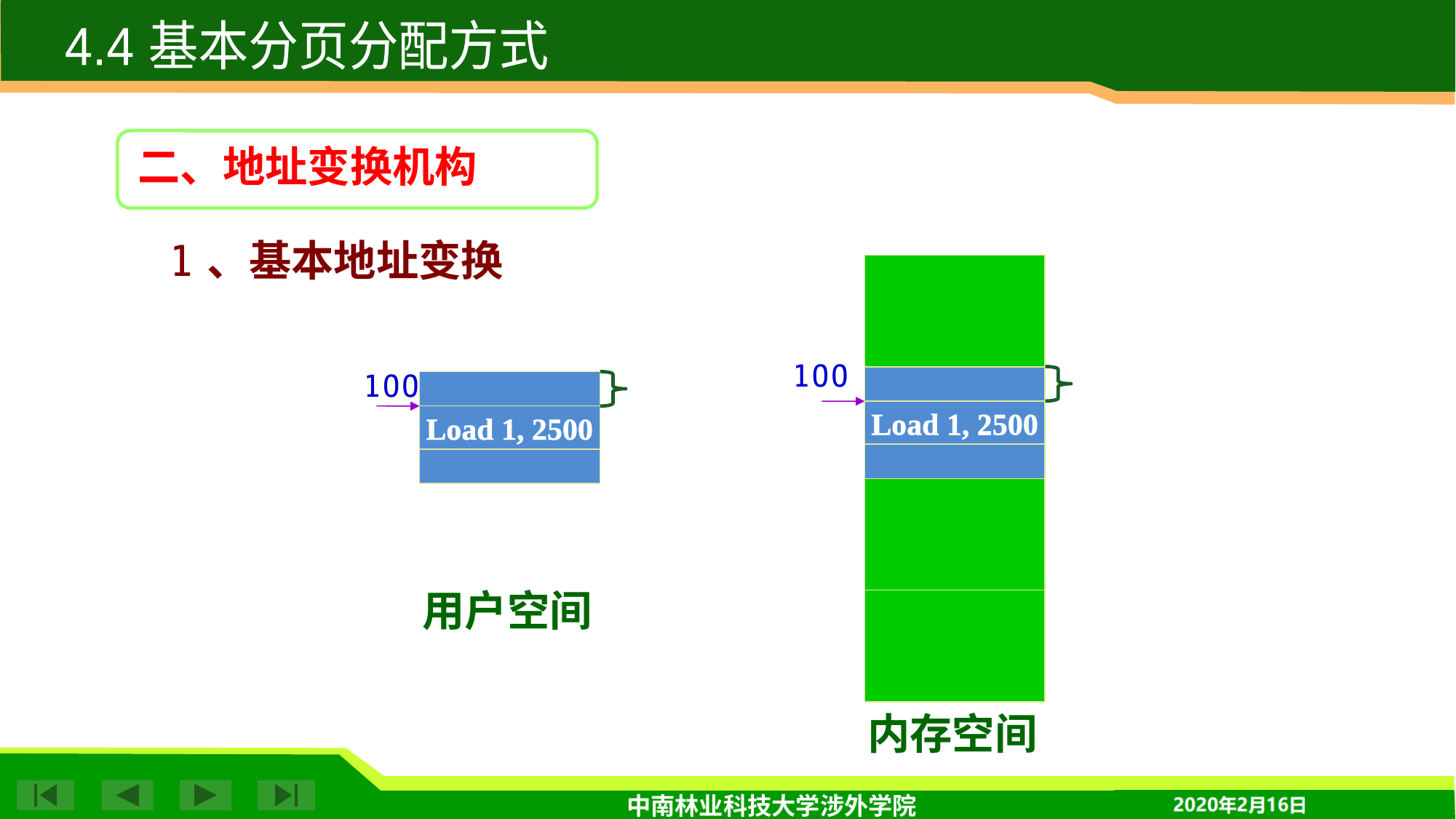

4.4 基本分页分配方式

二、地址变换机构
1、基本地址变换

100
100

Load 1, 2500

Load 1, 2500

用户空间

内存空间